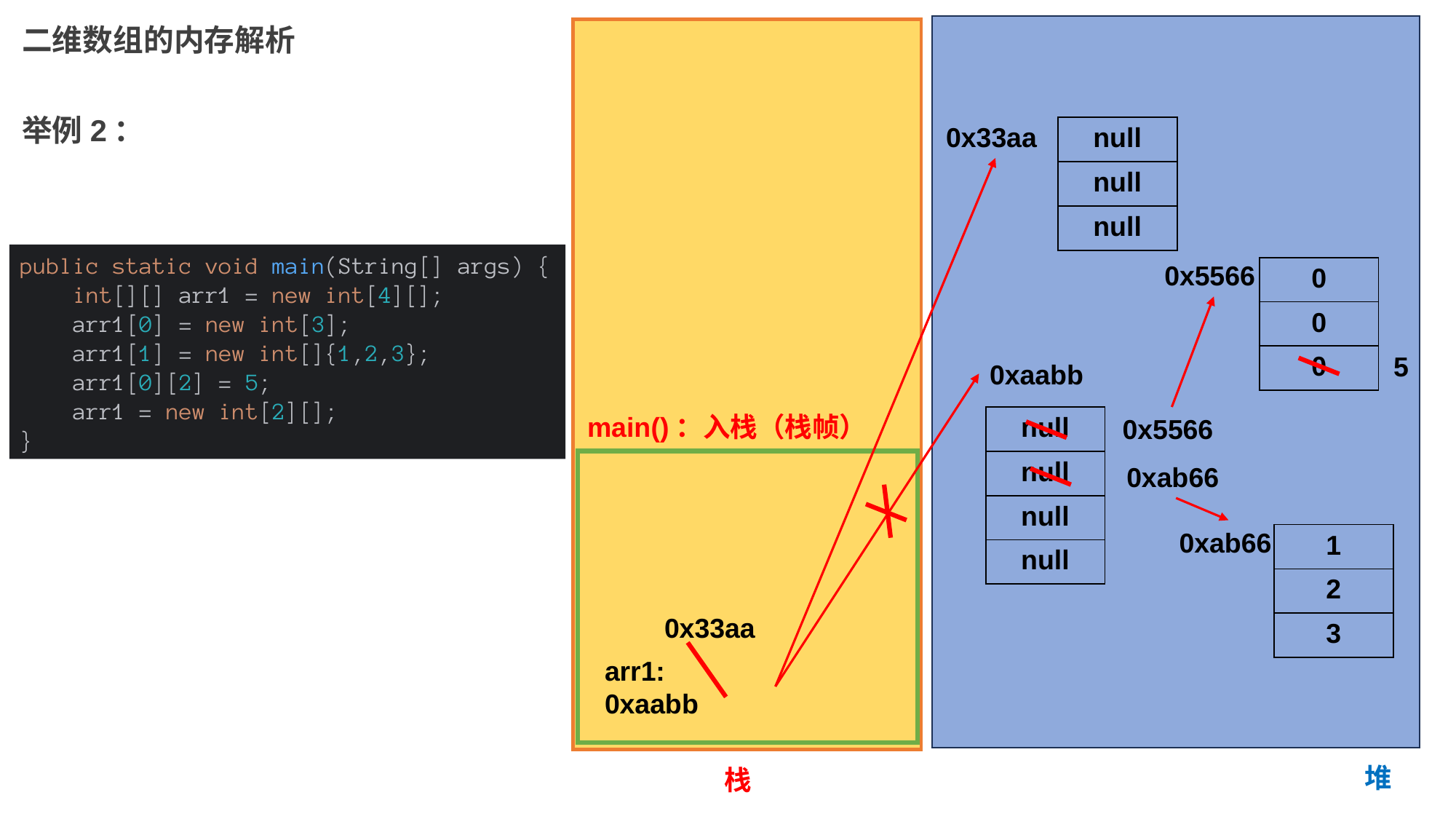

二维数组的内存解析

举例2：
0x33aa
| null |
| --- |
| null |
| null |
public static void main(String[] args) {
    int[][] arr1 = new int[4][];
    arr1[0] = new int[3];
    arr1[1] = new int[]{1,2,3};
    arr1[0][2] = 5;
    arr1 = new int[2][];
}
0x5566
| 0 |
| --- |
| 0 |
| 0 |
5
0xaabb
main()：入栈（栈帧）
| null |
| --- |
| null |
| null |
| null |
0x5566

0xab66
0xab66
| 1 |
| --- |
| 2 |
| 3 |
0x33aa
arr1: 0xaabb
堆
栈